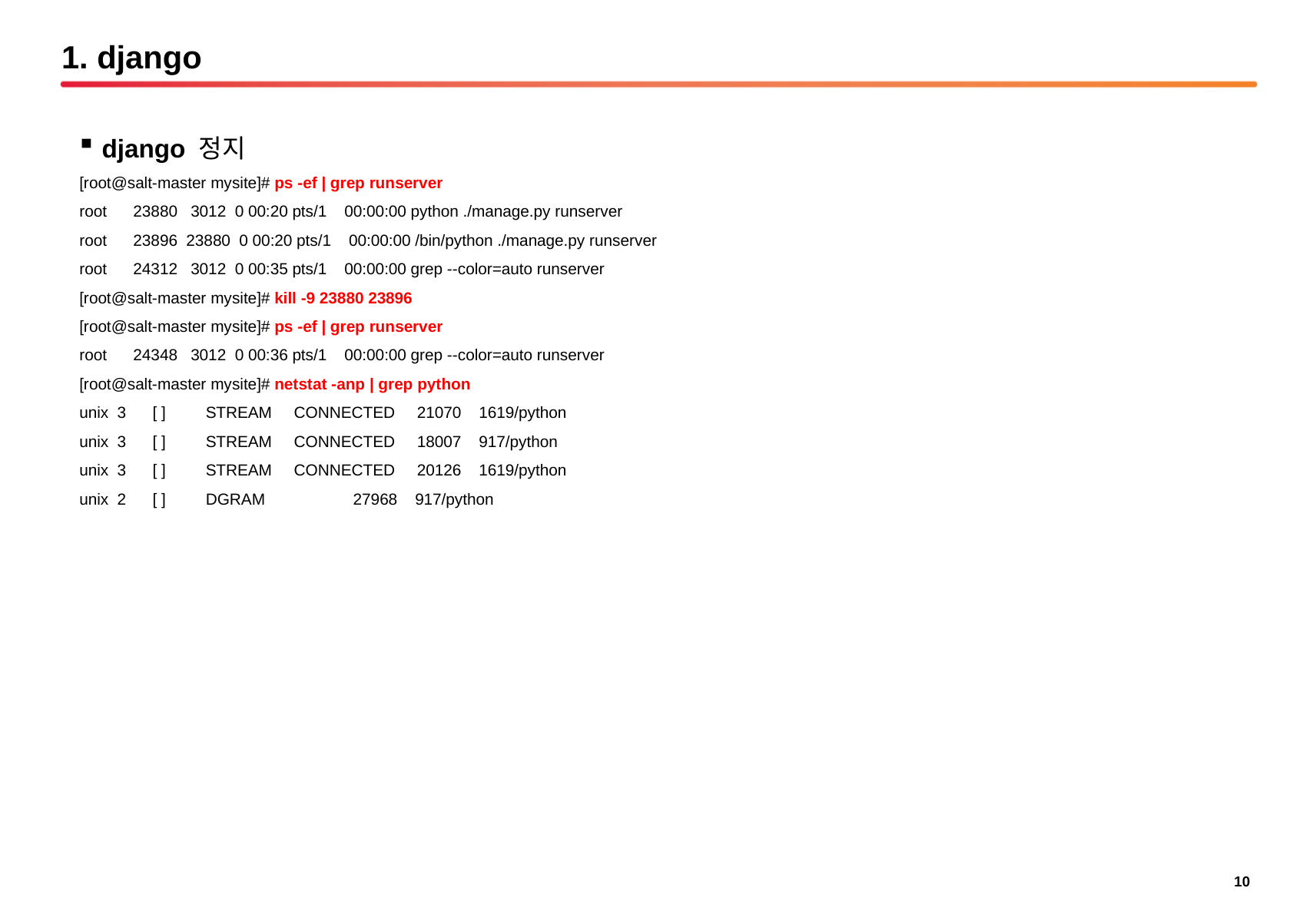

# 1. django
django 정지
[root@salt-master mysite]# ps -ef | grep runserver
root      23880   3012  0 00:20 pts/1    00:00:00 python ./manage.py runserver
root      23896  23880  0 00:20 pts/1    00:00:00 /bin/python ./manage.py runserver
root      24312   3012  0 00:35 pts/1    00:00:00 grep --color=auto runserver
[root@salt-master mysite]# kill -9 23880 23896
[root@salt-master mysite]# ps -ef | grep runserver
root      24348   3012  0 00:36 pts/1    00:00:00 grep --color=auto runserver
[root@salt-master mysite]# netstat -anp | grep python
unix  3      [ ]         STREAM     CONNECTED     21070    1619/python
unix  3      [ ]         STREAM     CONNECTED     18007    917/python
unix  3      [ ]         STREAM     CONNECTED     20126    1619/python
unix  2      [ ]         DGRAM                    27968    917/python